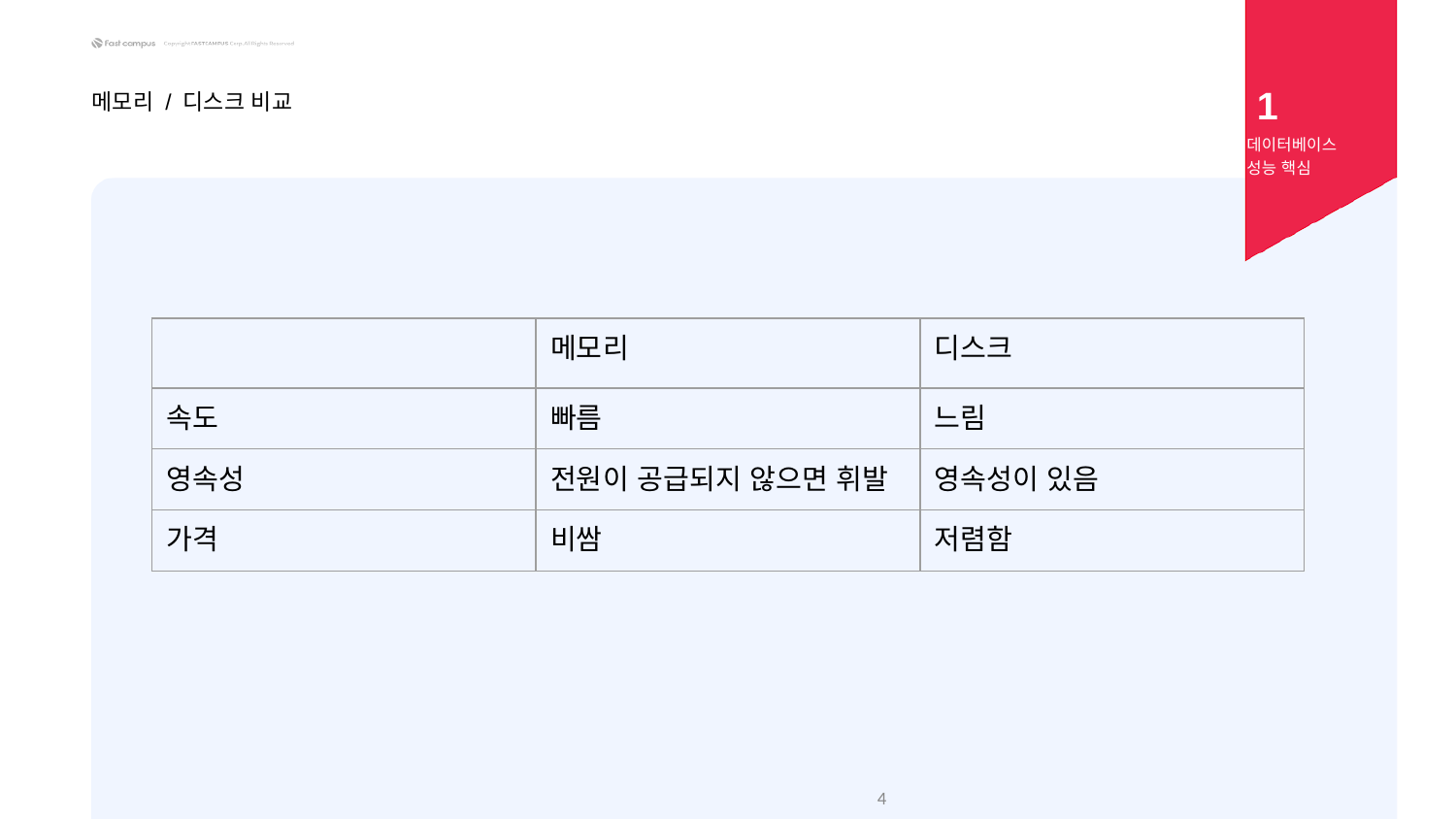

1
메모리 / 디스크 비교
데이터베이스
성능 핵심
|  | 메모리 | 디스크 |
| --- | --- | --- |
| 속도 | 빠름 | 느림 |
| 영속성 | 전원이 공급되지 않으면 휘발 | 영속성이 있음 |
| 가격 | 비쌈 | 저렴함 |
4